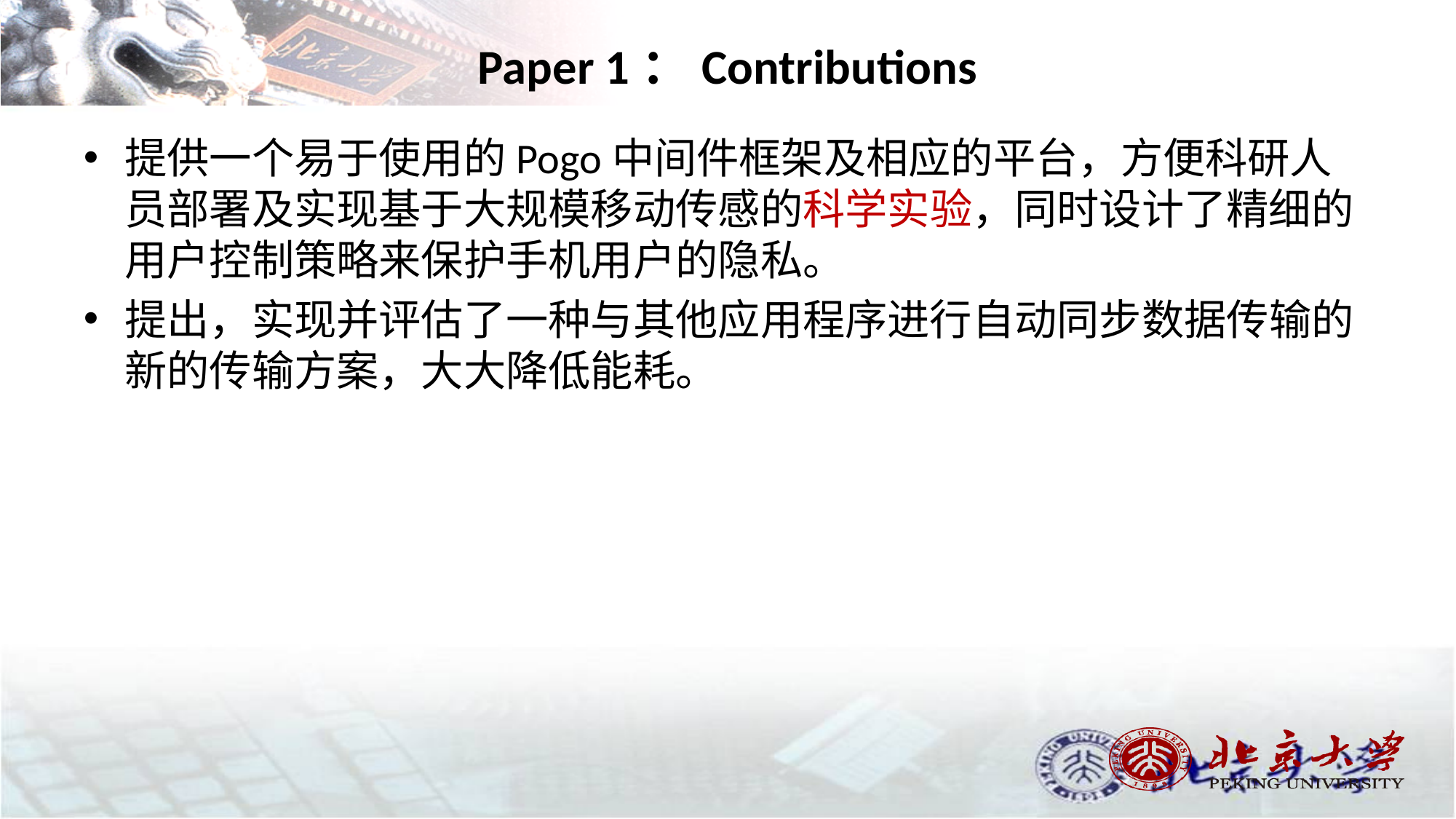

# Paper 1：Contributions
提供一个易于使用的Pogo中间件框架及相应的平台，方便科研人员部署及实现基于大规模移动传感的科学实验，同时设计了精细的用户控制策略来保护手机用户的隐私。
提出，实现并评估了一种与其他应用程序进行自动同步数据传输的新的传输方案，大大降低能耗。